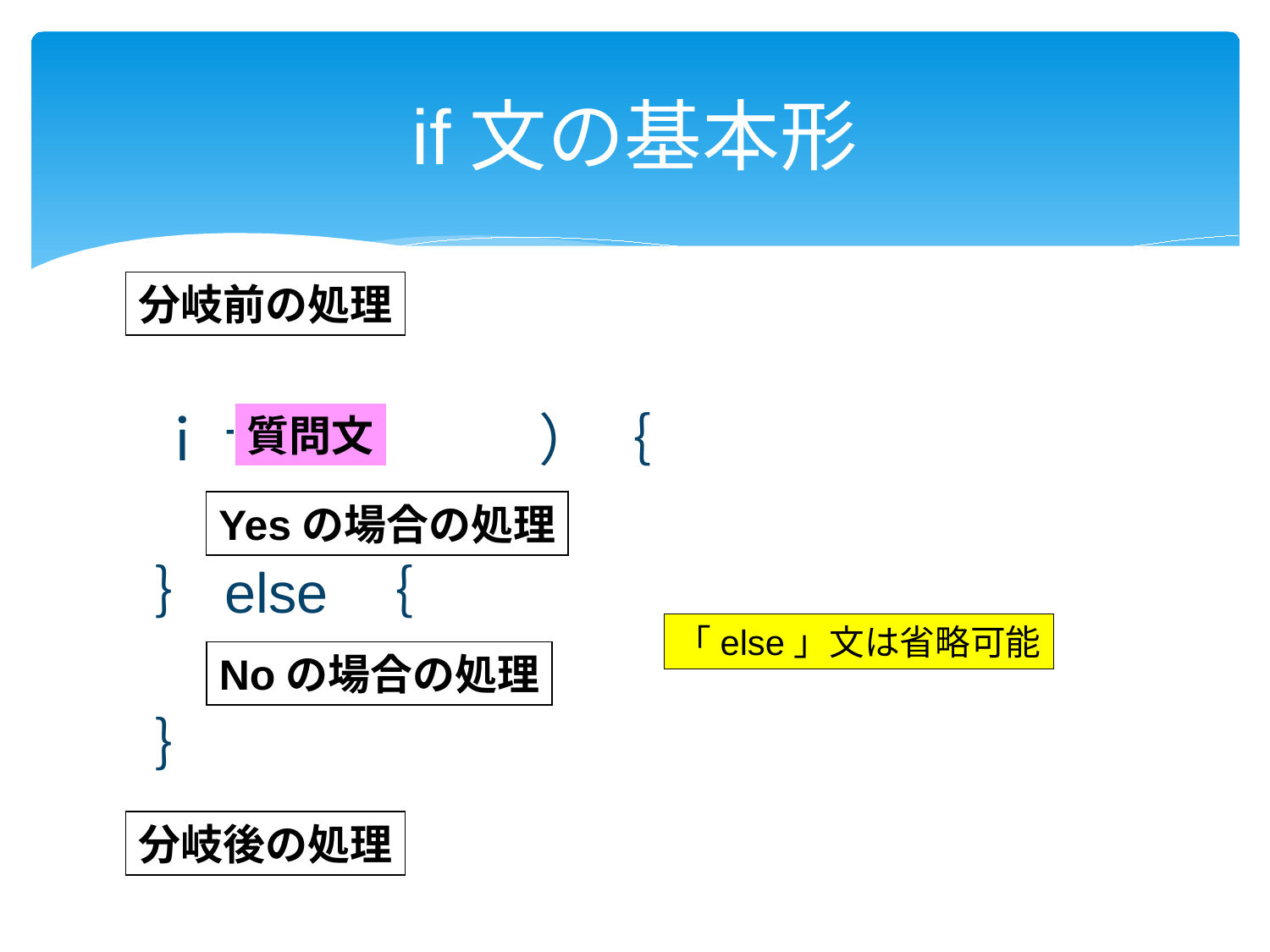

# if文の基本形

 ｉｆ（                 ）｛
 ｝else ｛

 ｝

分岐前の処理
質問文
Yesの場合の処理
「else」文は省略可能
Noの場合の処理
分岐後の処理